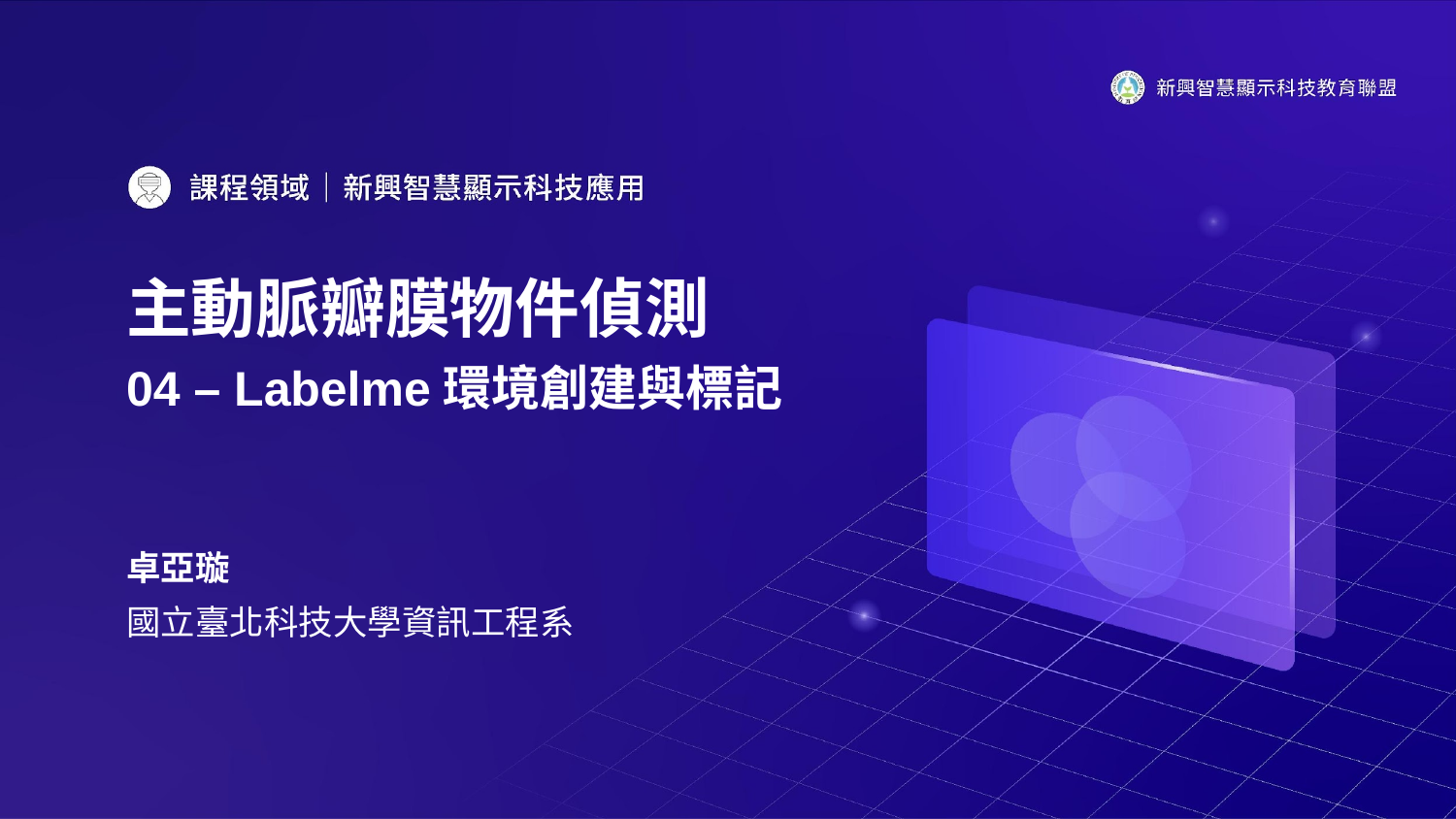

# 主動脈瓣膜物件偵測
04 – Labelme環境創建與標記
卓亞璇
國立臺北科技大學資訊工程系